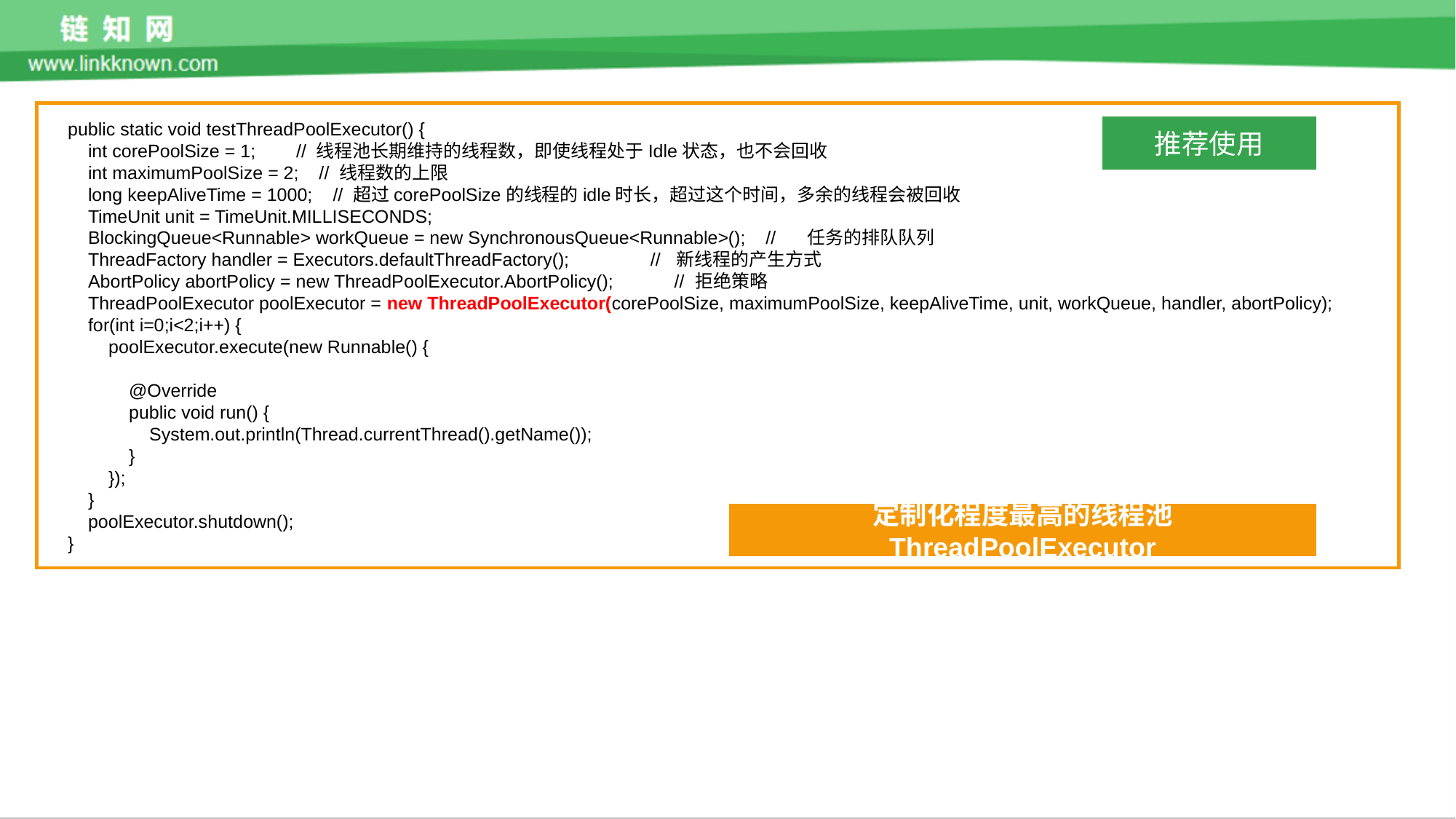

public static void testThreadPoolExecutor() {
        int corePoolSize = 1;        // 线程池长期维持的线程数，即使线程处于Idle状态，也不会回收
        int maximumPoolSize = 2;    // 线程数的上限
        long keepAliveTime = 1000;    // 超过corePoolSize的线程的idle时长，超过这个时间，多余的线程会被回收
        TimeUnit unit = TimeUnit.MILLISECONDS;
        BlockingQueue<Runnable> workQueue = new SynchronousQueue<Runnable>();    //     任务的排队队列
        ThreadFactory handler = Executors.defaultThreadFactory();                //  新线程的产生方式
        AbortPolicy abortPolicy = new ThreadPoolExecutor.AbortPolicy();            // 拒绝策略
        ThreadPoolExecutor poolExecutor = new ThreadPoolExecutor(corePoolSize, maximumPoolSize, keepAliveTime, unit, workQueue, handler, abortPolicy);
        for(int i=0;i<2;i++) {
            poolExecutor.execute(new Runnable() {

                @Override
                public void run() {
                    System.out.println(Thread.currentThread().getName());
                }
            });
        }
        poolExecutor.shutdown();
    }
推荐使用
定制化程度最高的线程池 ThreadPoolExecutor